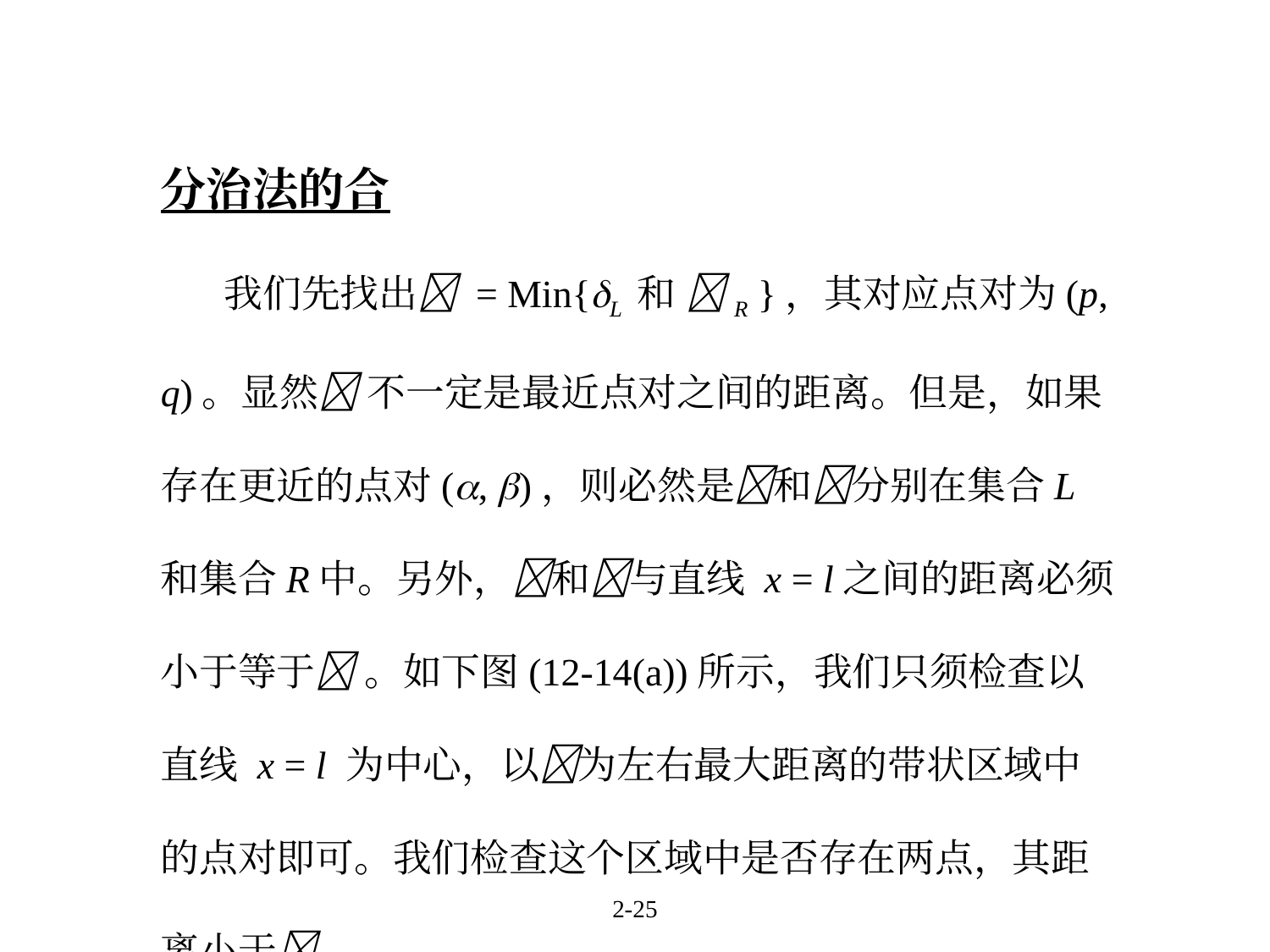

分治法的合
我们先找出δ = Min{δL 和 δR }，其对应点对为(p, q)。显然δ 不一定是最近点对之间的距离。但是，如果存在更近的点对(α, β)，则必然是α和β分别在集合L和集合R中。另外，α和β与直线 x = l之间的距离必须小于等于δ 。如下图(12-14(a))所示，我们只须检查以直线 x = l 为中心，以δ为左右最大距离的带状区域中的点对即可。我们检查这个区域中是否存在两点，其距离小于δ。
2-25